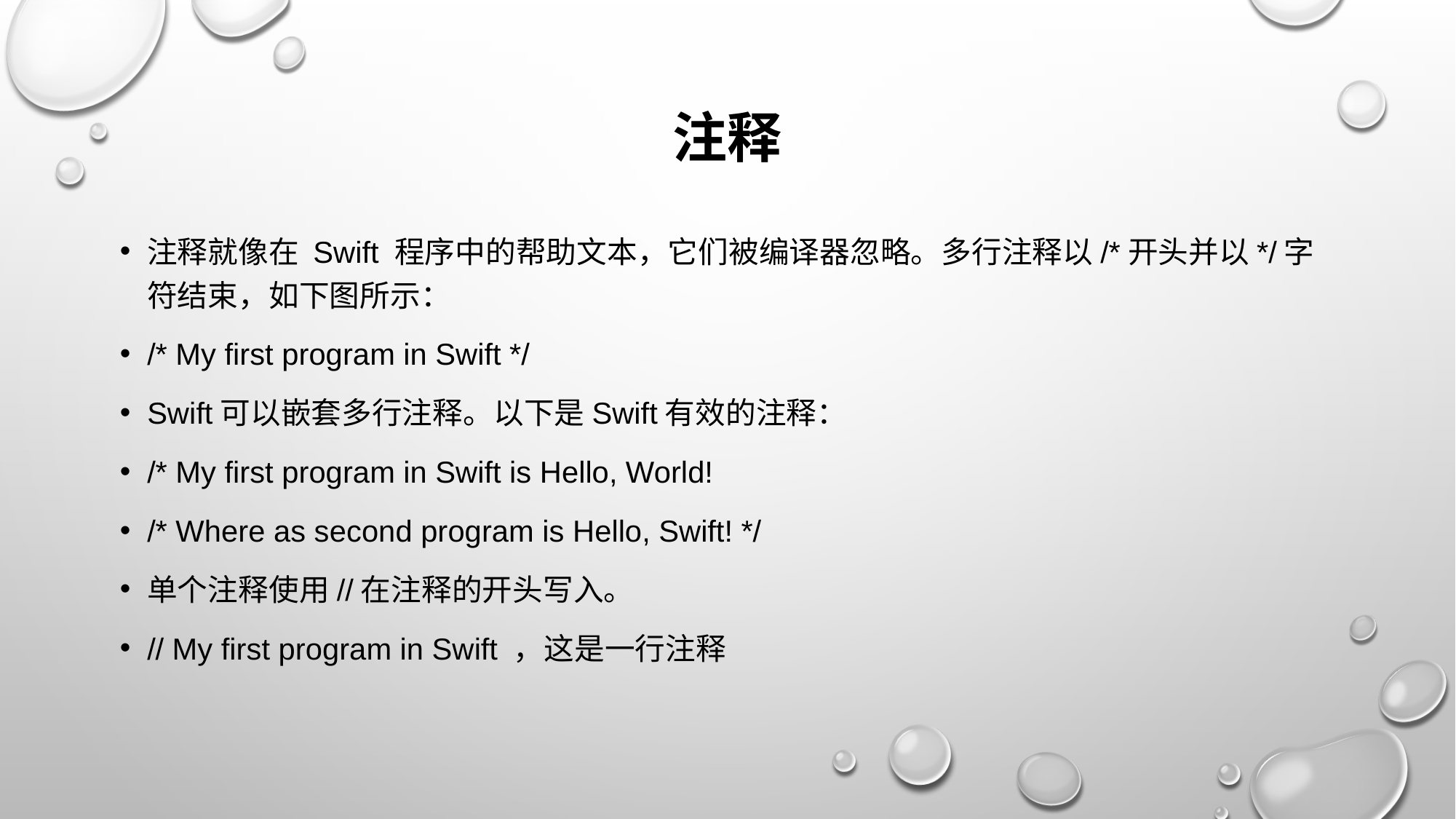

# 注释
注释就像在 Swift 程序中的帮助文本，它们被编译器忽略。多行注释以/*开头并以*/字符结束，如下图所示：
/* My first program in Swift */
Swift可以嵌套多行注释。以下是Swift有效的注释：
/* My first program in Swift is Hello, World!
/* Where as second program is Hello, Swift! */
单个注释使用//在注释的开头写入。
// My first program in Swift ，这是一行注释